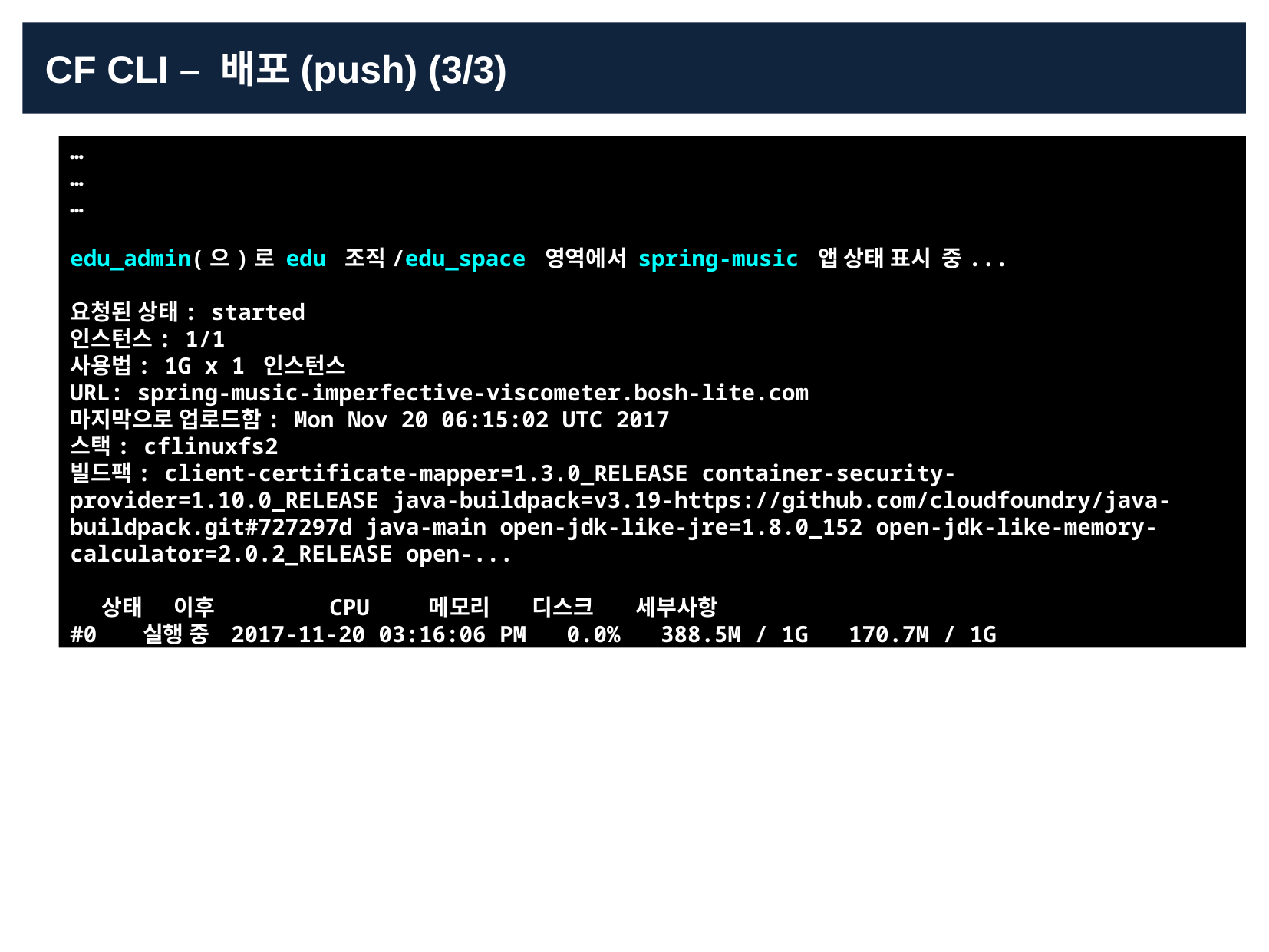

CF CLI – 배포(push) (3/3)
…
…
…

edu_admin(으)로 edu 조직/edu_space 영역에서 spring-music 앱 상태 표시  중...

요청된 상태: started
인스턴스: 1/1
사용법: 1G x 1 인스턴스
URL: spring-music-imperfective-viscometer.bosh-lite.com
마지막으로 업로드함: Mon Nov 20 06:15:02 UTC 2017
스택: cflinuxfs2
빌드팩: client-certificate-mapper=1.3.0_RELEASE container-security-provider=1.10.0_RELEASE java-buildpack=v3.19-https://github.com/cloudfoundry/java-buildpack.git#727297d java-main open-jdk-like-jre=1.8.0_152 open-jdk-like-memory-calculator=2.0.2_RELEASE open-...

     상태      이후                     CPU    메모리        디스크        세부사항
#0   실행 중   2017-11-20 03:16:06 PM   0.0%   388.5M / 1G   170.7M / 1G